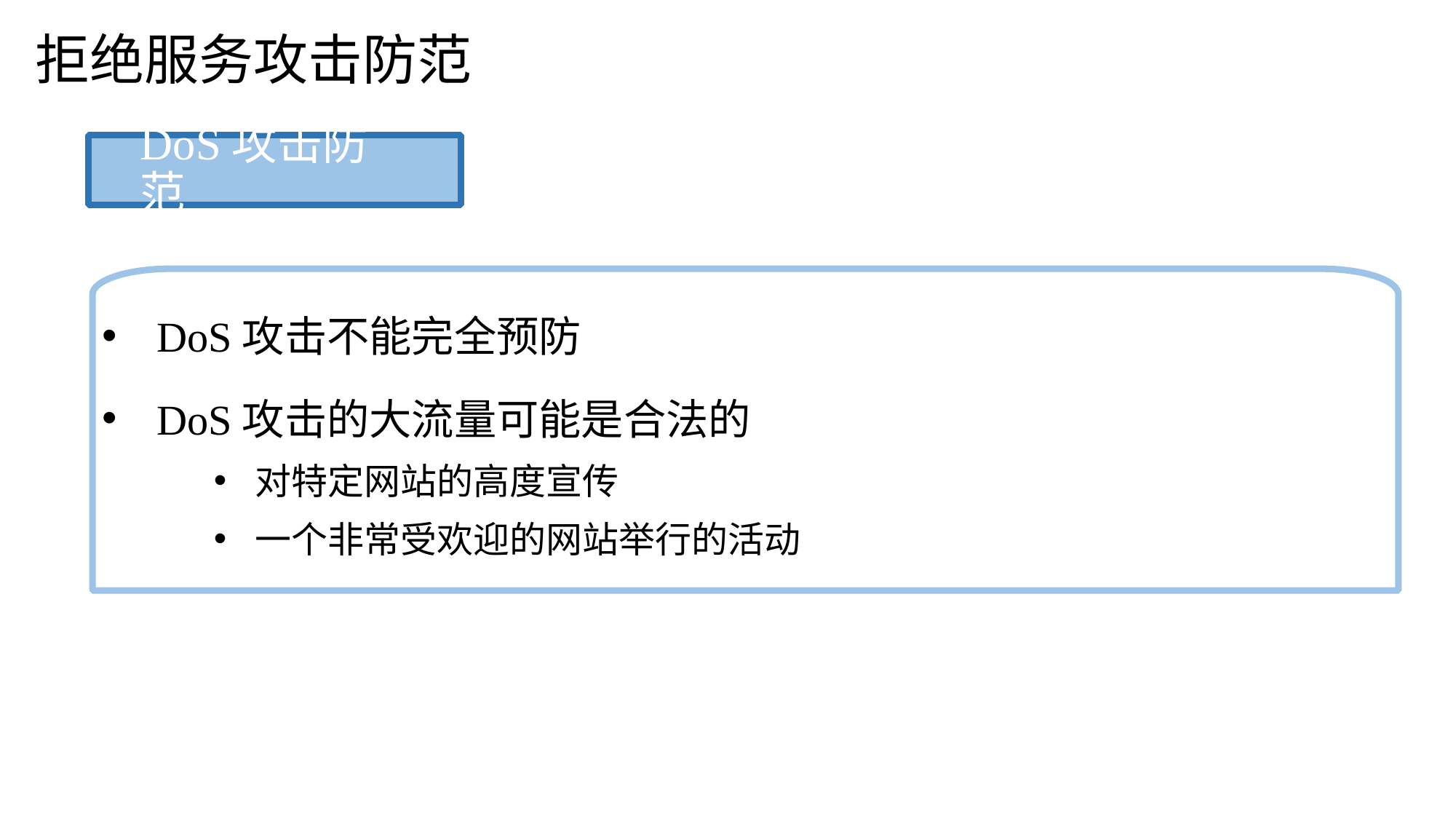

拒绝服务攻击防范
DoS攻击防范
DoS攻击不能完全预防
DoS攻击的大流量可能是合法的
对特定网站的高度宣传
一个非常受欢迎的网站举行的活动